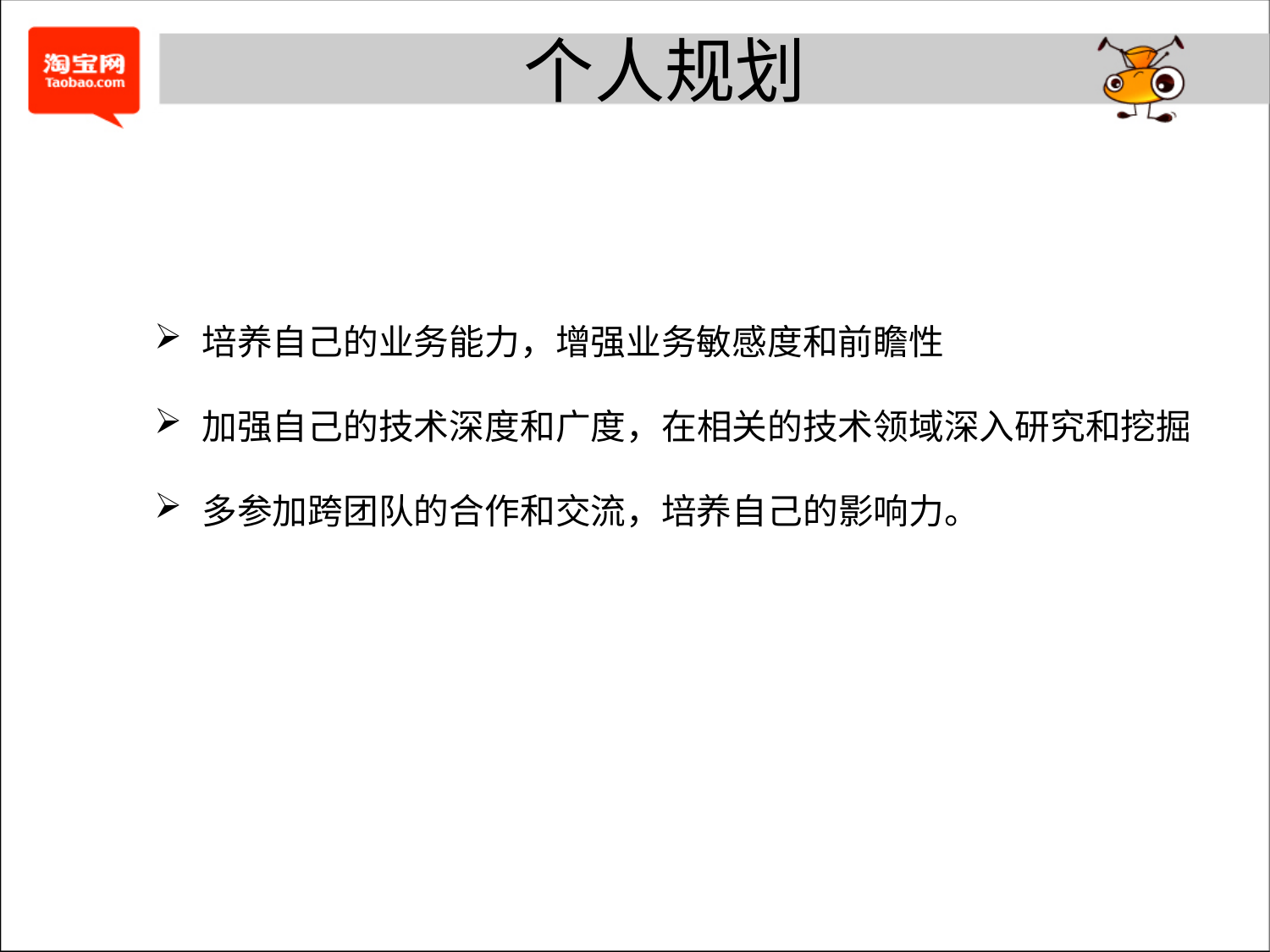

# 个人规划
培养自己的业务能力，增强业务敏感度和前瞻性

加强自己的技术深度和广度，在相关的技术领域深入研究和挖掘

多参加跨团队的合作和交流，培养自己的影响力。